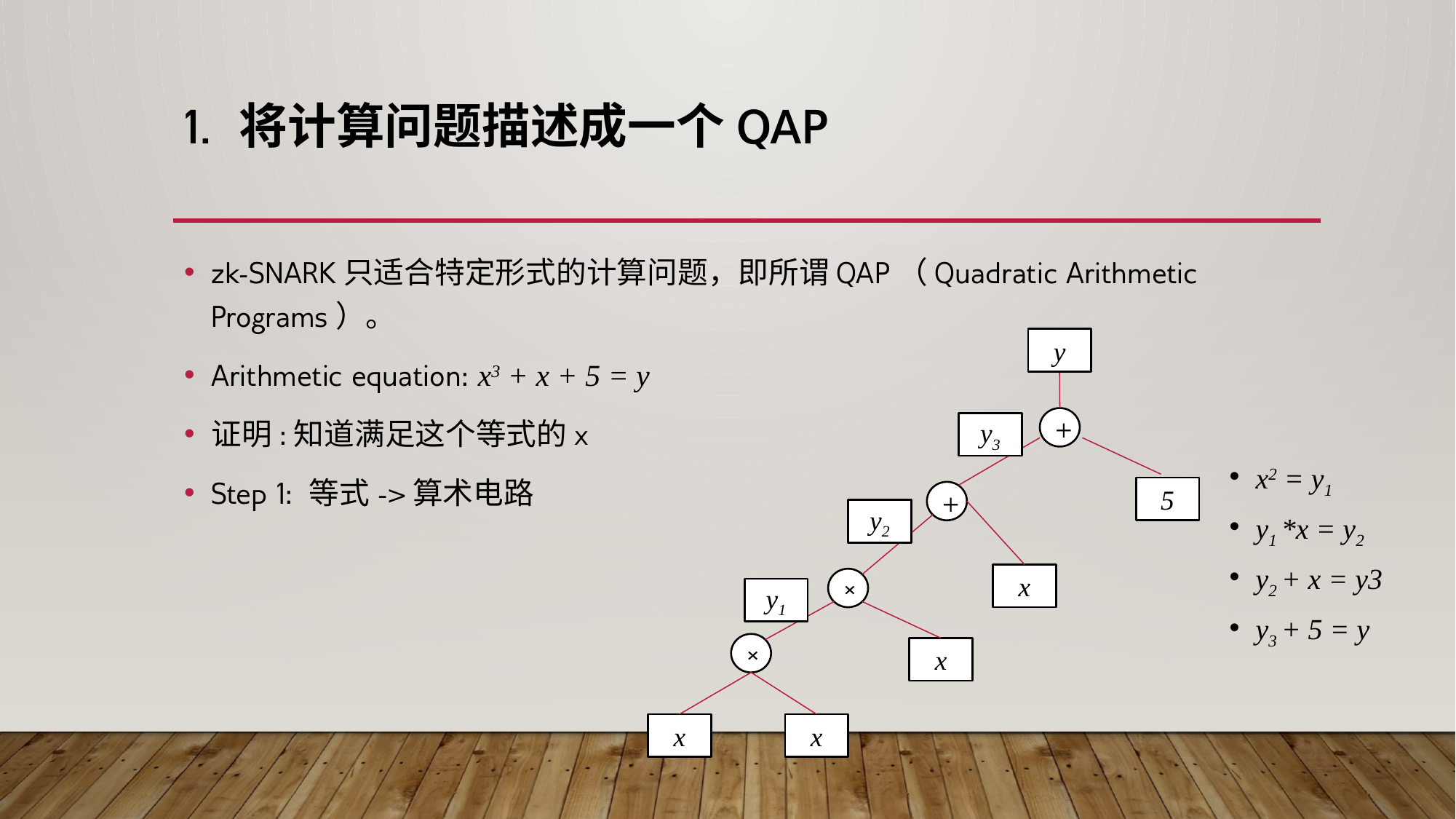

# 1. 将计算问题描述成一个QAP
zk-SNARK只适合特定形式的计算问题，即所谓QAP（Quadratic Arithmetic Programs）。
Arithmetic equation: x3 + x + 5 = y
证明:知道满足这个等式的x
Step 1: 等式->算术电路

y
+
y3
5
+
y2
x
×
y1
×
x
x
x
x2 = y1
y1 *x = y2
y2 + x = y3
y3 + 5 = y